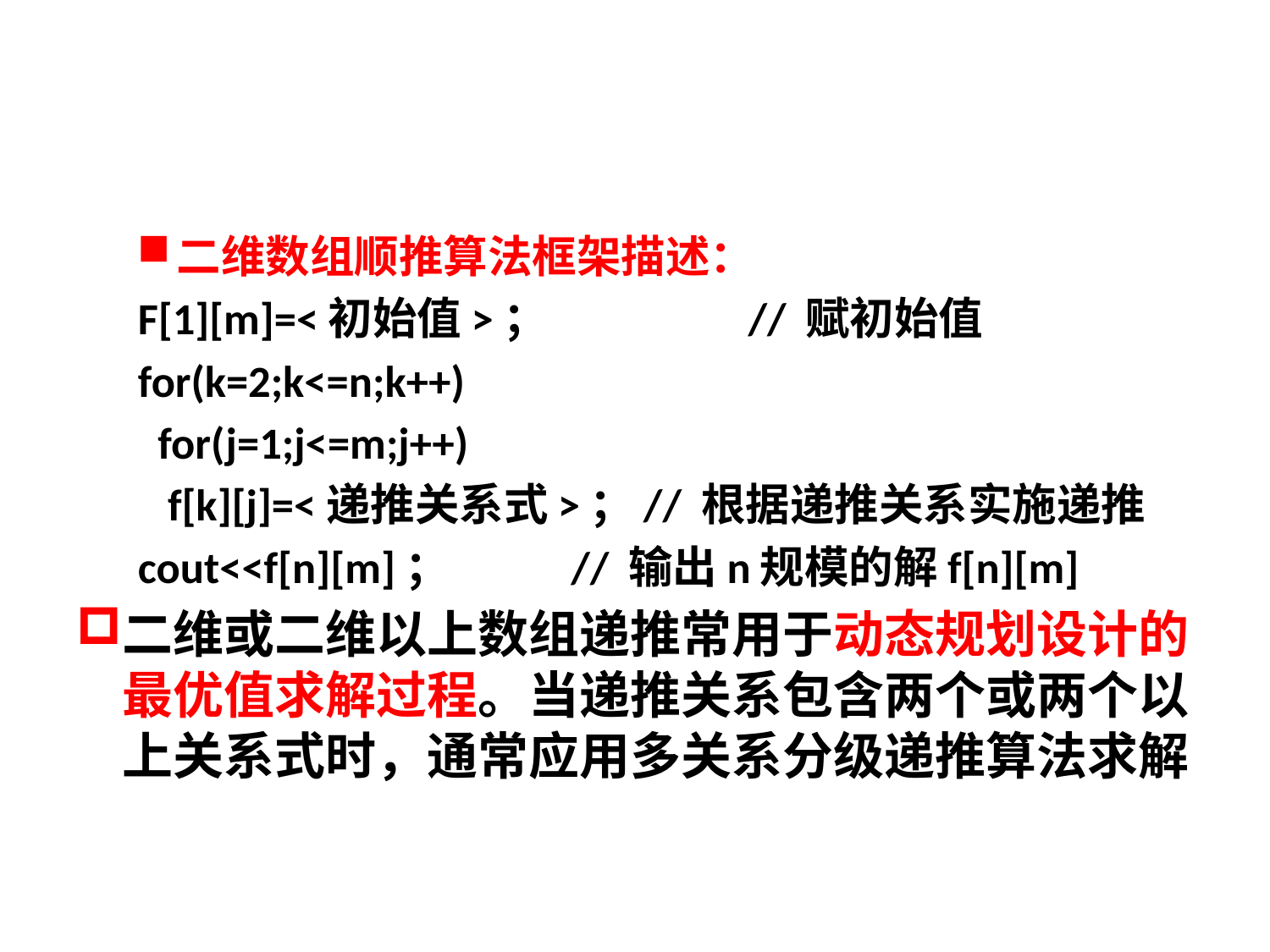

#
二维数组顺推算法框架描述：
F[1][m]=<初始值>；               	// 赋初始值
for(k=2;k<=n;k++)
  for(j=1;j<=m;j++)
   f[k][j]=<递推关系式>；// 根据递推关系实施递推
cout<<f[n][m]；           // 输出n规模的解f[n][m]
二维或二维以上数组递推常用于动态规划设计的最优值求解过程。当递推关系包含两个或两个以上关系式时，通常应用多关系分级递推算法求解